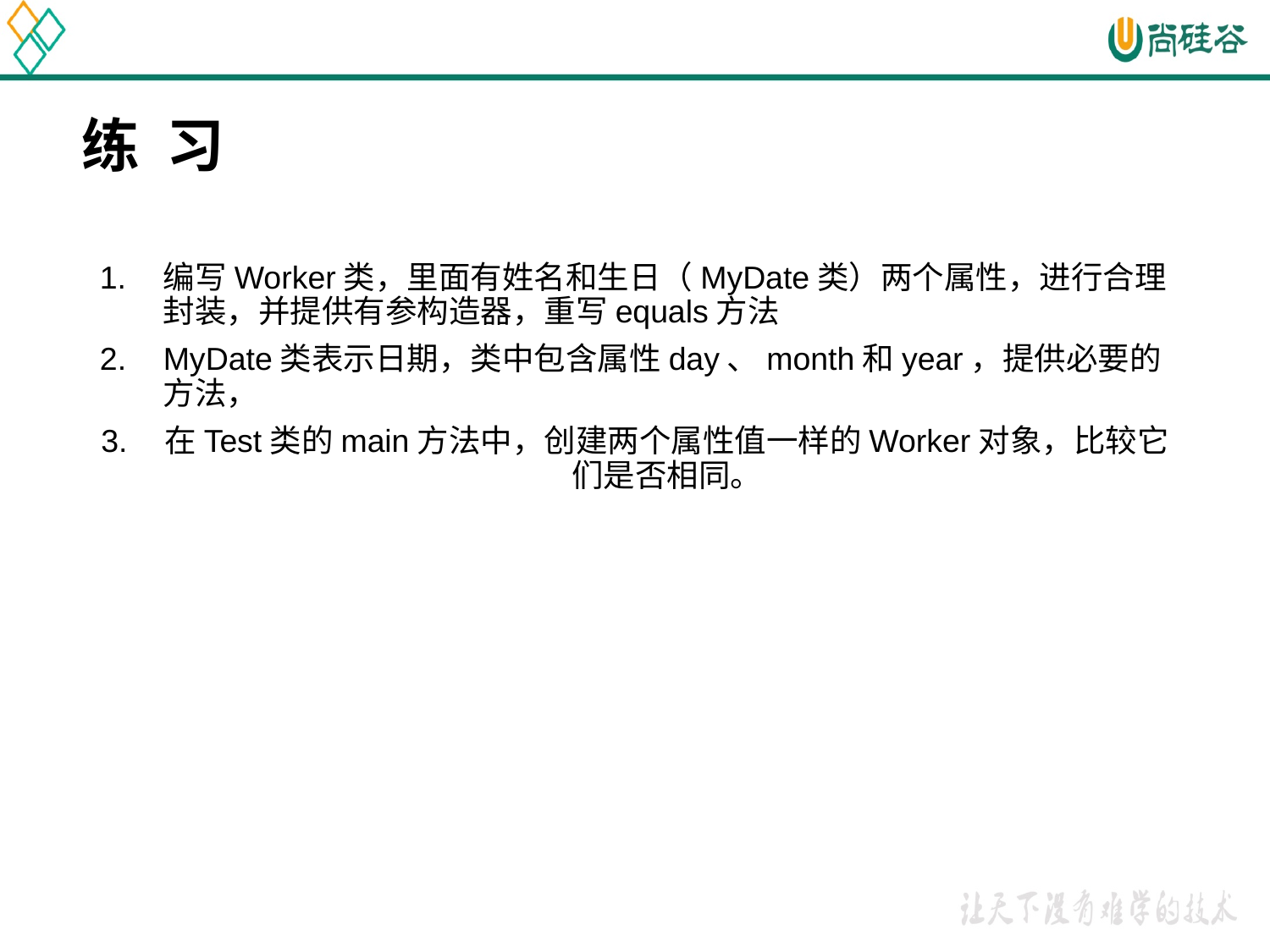

# 练  习
编写Worker类，里面有姓名和生日（MyDate类）两个属性，进行合理封装，并提供有参构造器，重写equals方法
MyDate类表示日期，类中包含属性day、month和year，提供必要的方法，
在Test类的main方法中，创建两个属性值一样的Worker对象，比较它们是否相同。